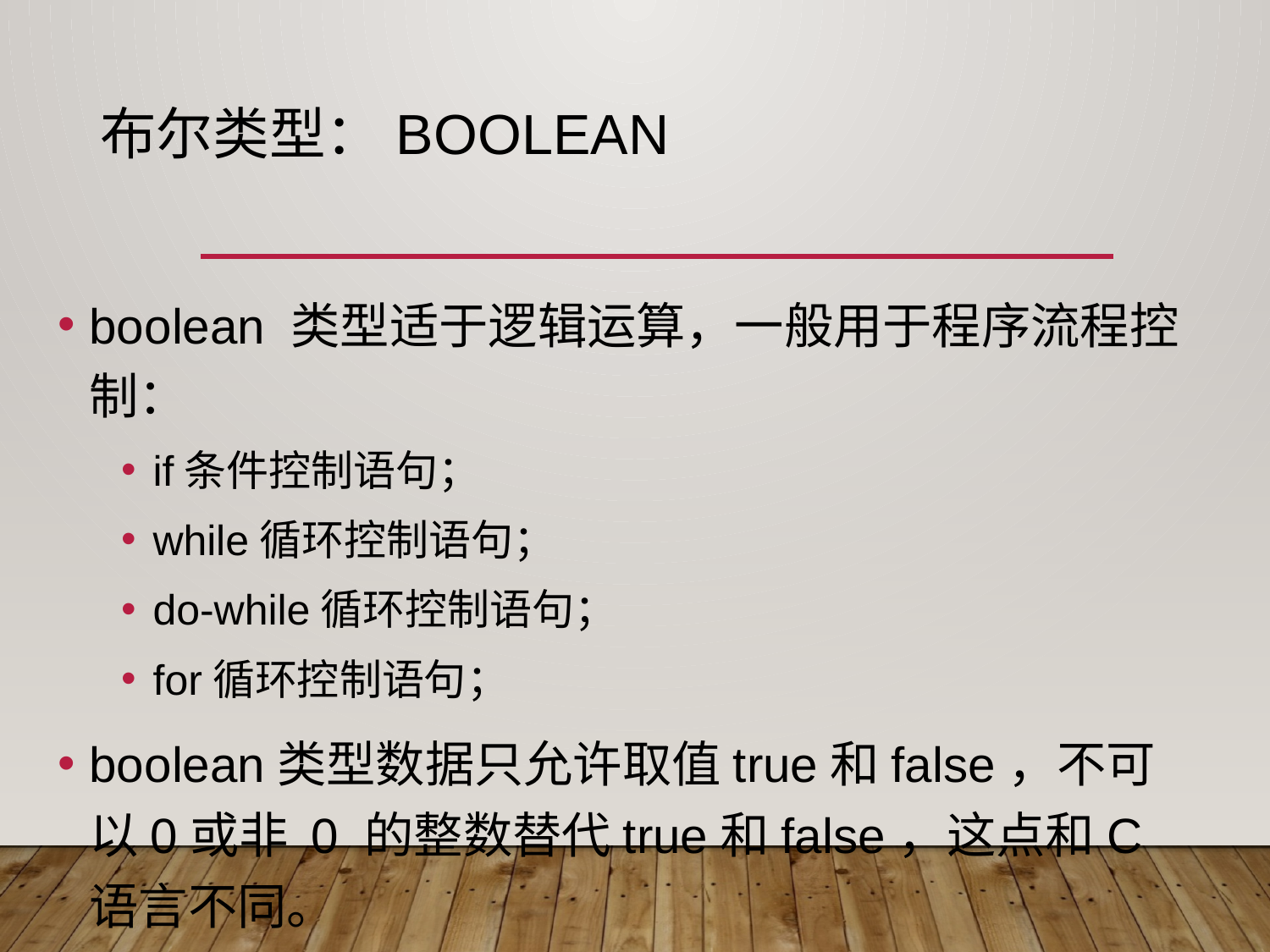

# 布尔类型：boolean
boolean 类型适于逻辑运算，一般用于程序流程控制：
if条件控制语句；
while循环控制语句；
do-while循环控制语句；
for循环控制语句；
boolean类型数据只允许取值true和false，不可以0或非 0 的整数替代true和false，这点和C语言不同。